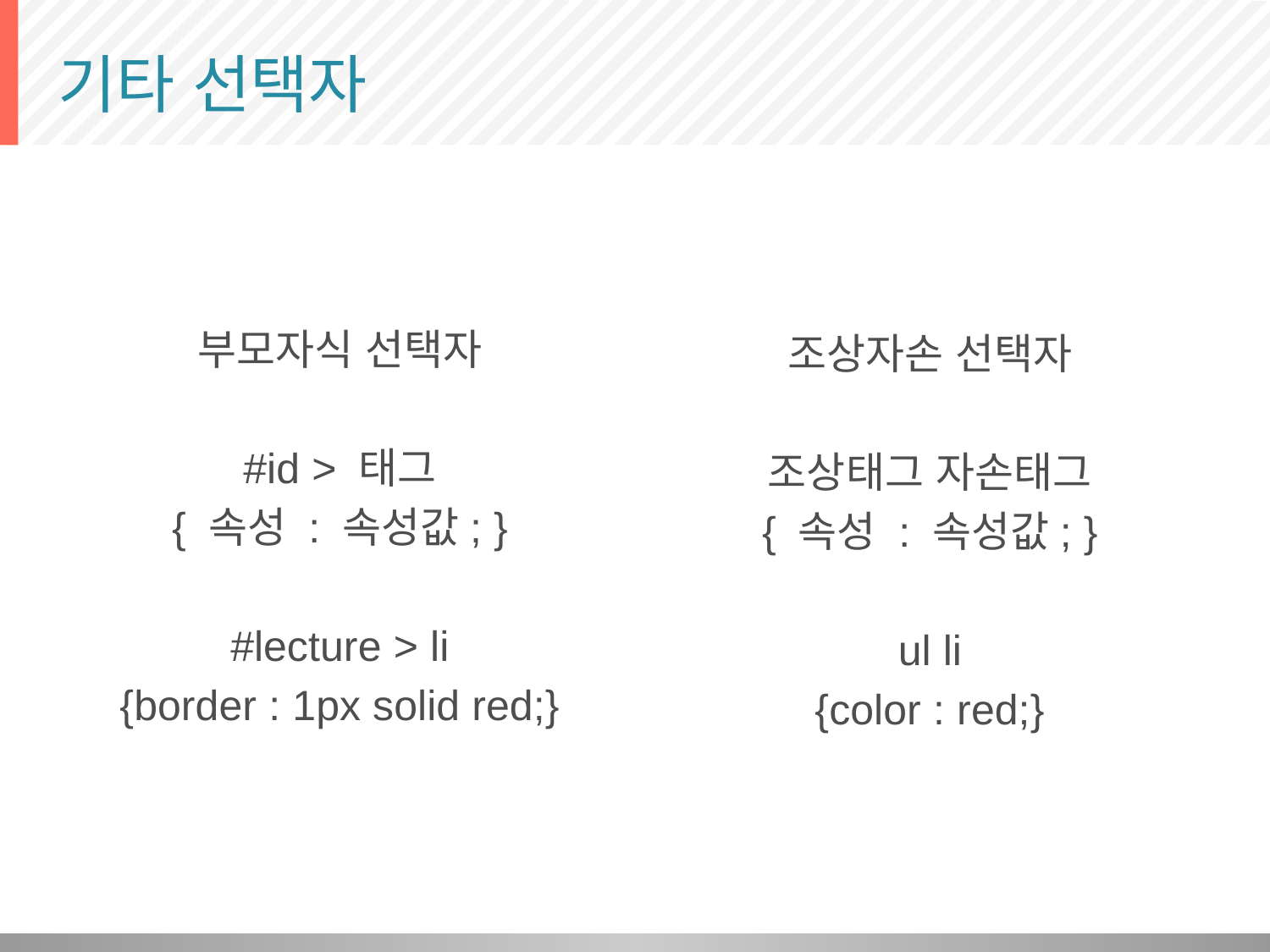

# 기타 선택자
부모자식 선택자

#id > 태그
{ 속성 : 속성값; }

#lecture > li
{border : 1px solid red;}
조상자손 선택자

조상태그 자손태그
{ 속성 : 속성값; }

ul li
{color : red;}